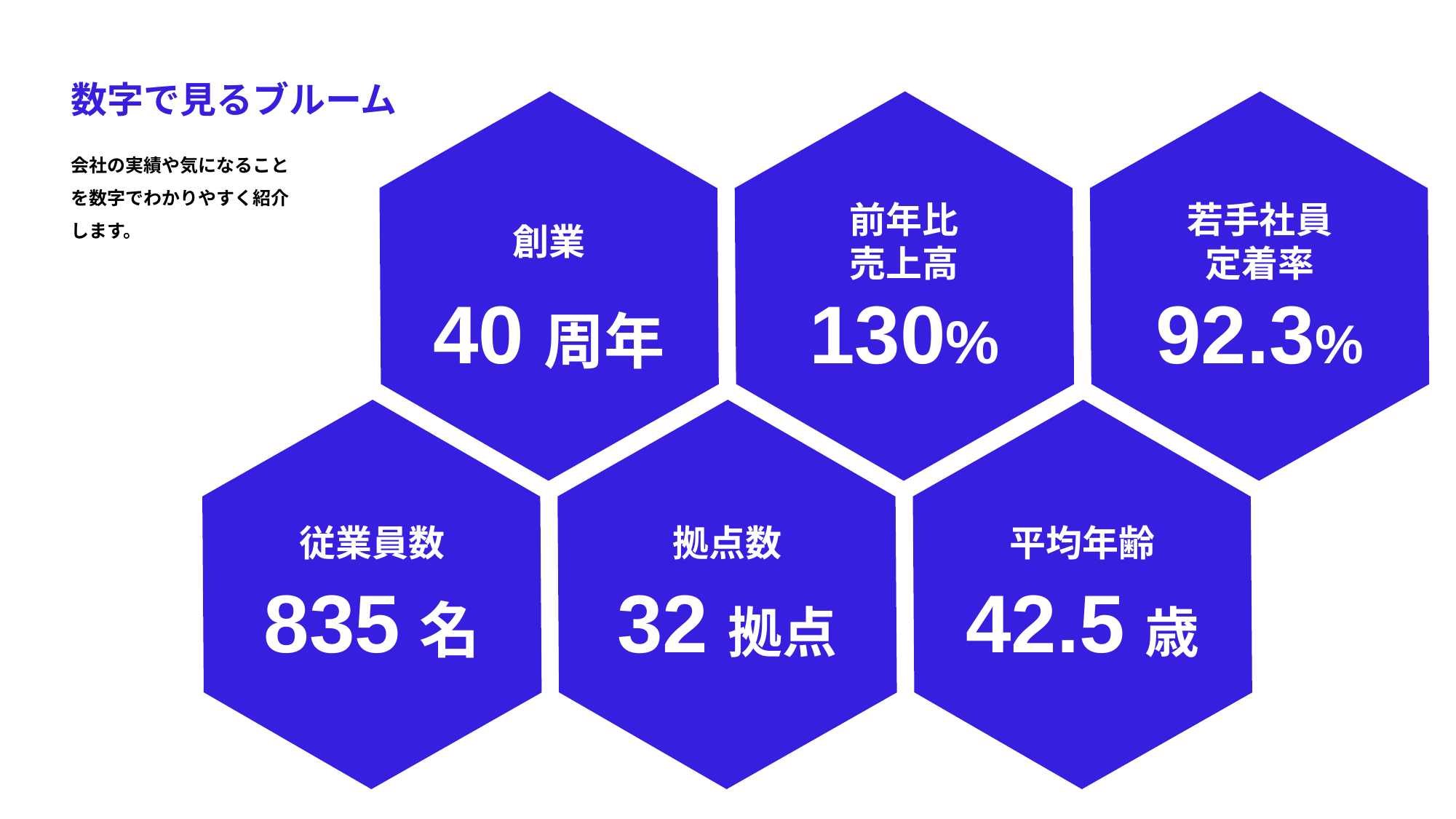

数字で見るブルーム

会社の実績や気になることを数字でわかりやすく紹介します。
前年比
売上高
若手社員
定着率
創業
40周年
130%
92.3%

従業員数
拠点数
平均年齢
835名
32拠点
42.5歳